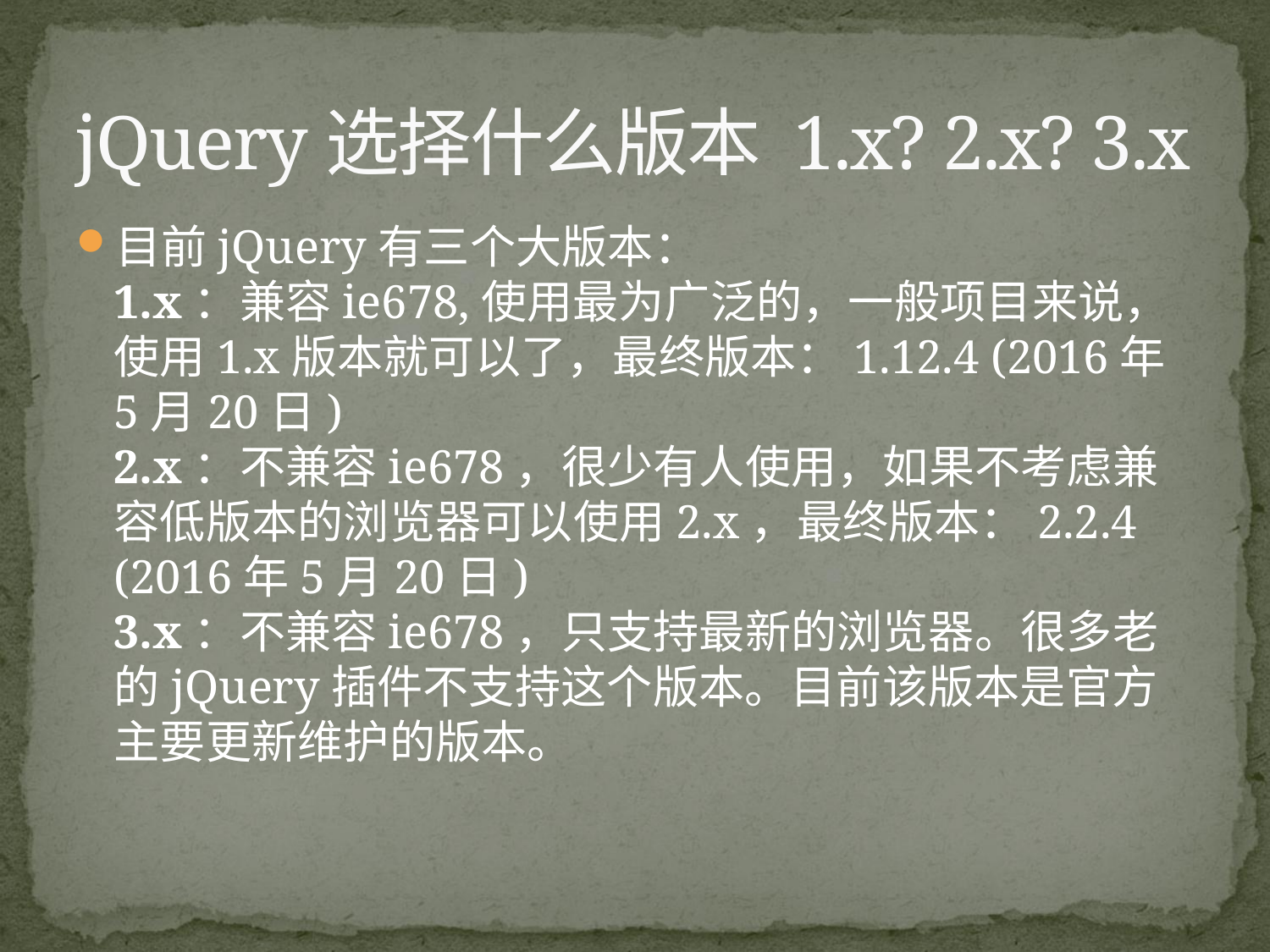

# jQuery选择什么版本 1.x? 2.x? 3.x
目前jQuery有三个大版本：
1.x：兼容ie678,使用最为广泛的，一般项目来说，使用1.x版本就可以了，最终版本：1.12.4 (2016年5月20日)
2.x：不兼容ie678，很少有人使用，如果不考虑兼容低版本的浏览器可以使用2.x，最终版本：2.2.4 (2016年5月20日)
3.x：不兼容ie678，只支持最新的浏览器。很多老的jQuery插件不支持这个版本。目前该版本是官方主要更新维护的版本。